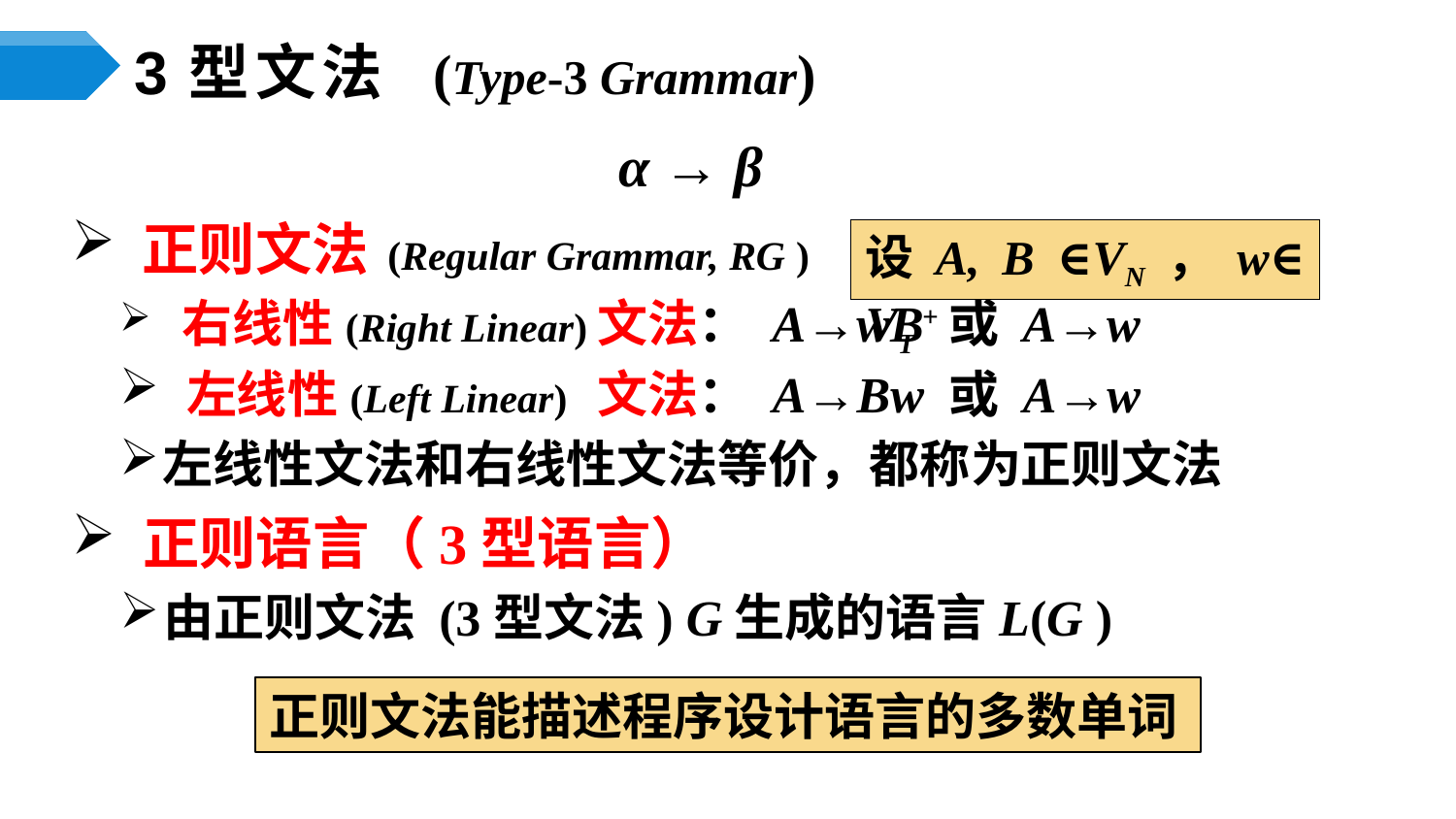

3型文法 (Type-3 Grammar)
α → β

 正则文法 (Regular Grammar, RG )
 右线性(Right Linear)文法： A→wB 或 A→w
 左线性(Left Linear)  文法： A→Bw 或 A→w
左线性文法和右线性文法等价，都称为正则文法
设A, B ∈VN，w∈ VT +
 正则语言（3型语言）
由正则文法 (3型文法) G生成的语言L(G )
正则文法能描述程序设计语言的多数单词